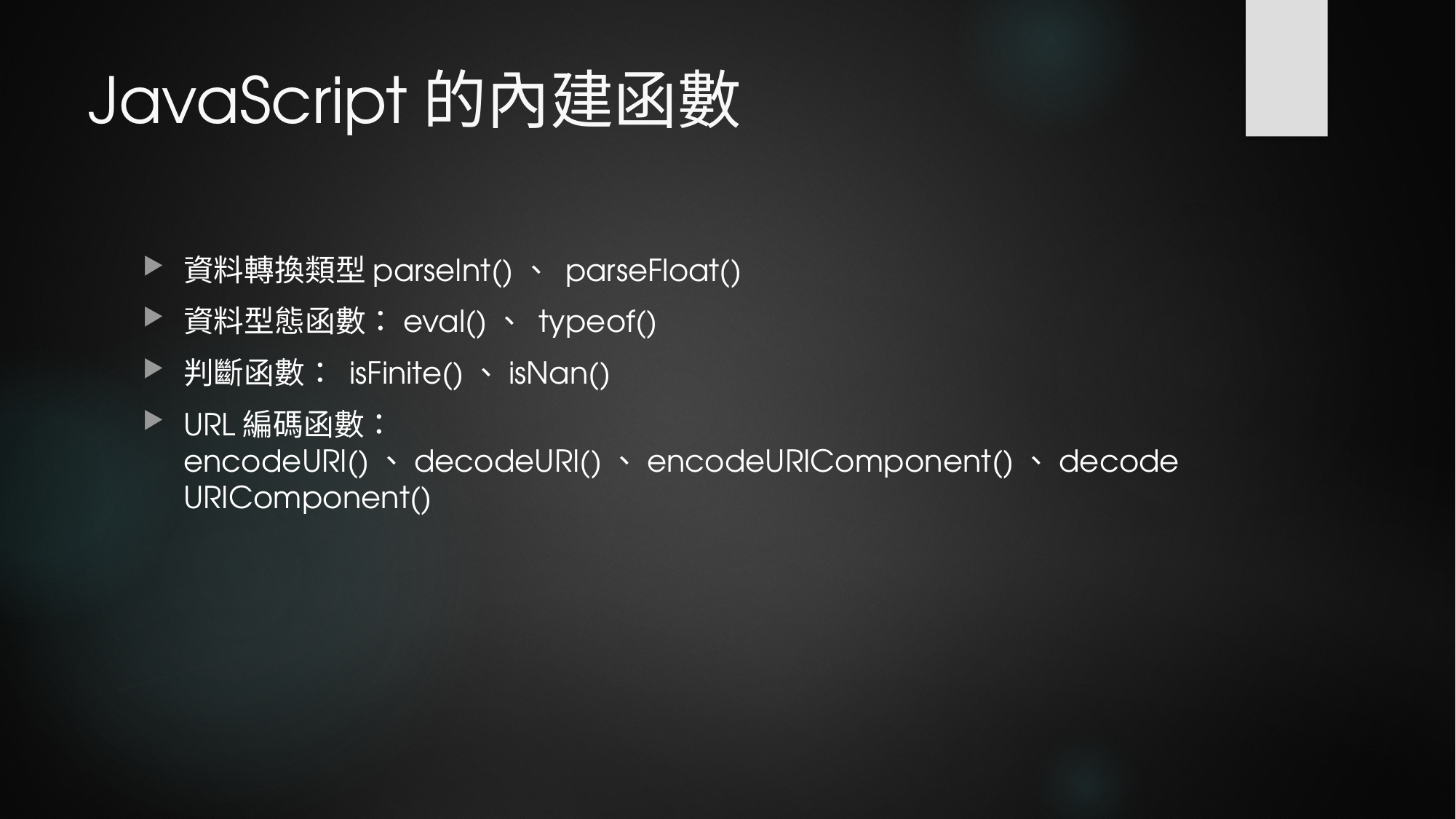

# JavaScript的內建函數
資料轉換類型parseInt()、 parseFloat()
資料型態函數：eval()、 typeof()
判斷函數： isFinite()、isNan()
URL編碼函數：encodeURI()、decodeURI()、encodeURIComponent()、decodeURIComponent()